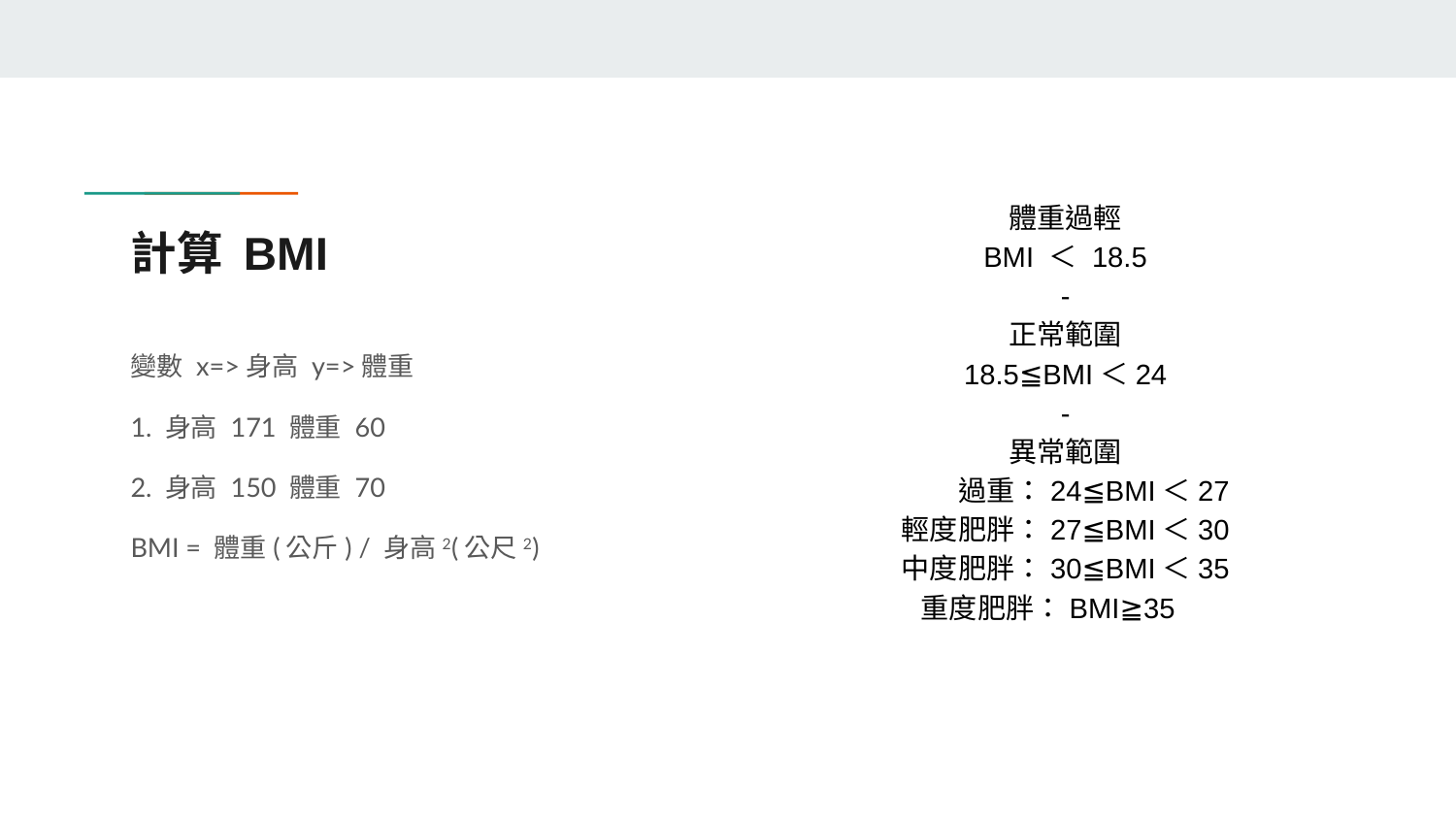

體重過輕
BMI ＜ 18.5
-
正常範圍
18.5≦BMI＜24
-
異常範圍
　　過重：24≦BMI＜27
輕度肥胖：27≦BMI＜30
中度肥胖：30≦BMI＜35
重度肥胖：BMI≧35

# 計算 BMI
變數 x=>身高 y=>體重
1. 身高 171 體重 60
2. 身高 150 體重 70
BMI = 體重(公斤) / 身高2(公尺2)